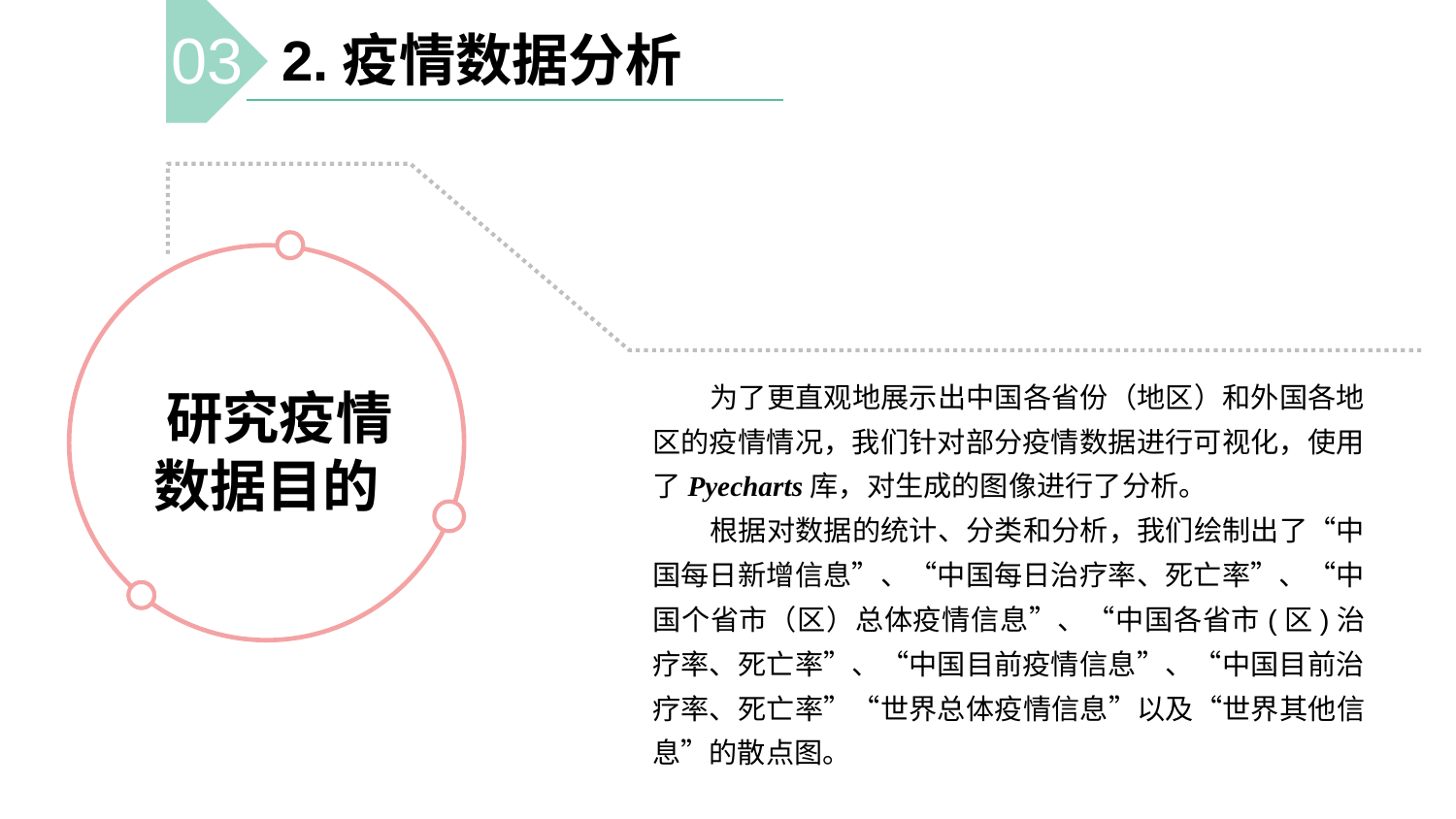

03
2.疫情数据分析

为了更直观地展示出中国各省份（地区）和外国各地区的疫情情况，我们针对部分疫情数据进行可视化，使用了Pyecharts库，对生成的图像进行了分析。
根据对数据的统计、分类和分析，我们绘制出了“中国每日新增信息”、“中国每日治疗率、死亡率”、“中国个省市（区）总体疫情信息”、“中国各省市(区)治疗率、死亡率”、“中国目前疫情信息”、“中国目前治疗率、死亡率”“世界总体疫情信息”以及“世界其他信息”的散点图。
 研究疫情
数据目的